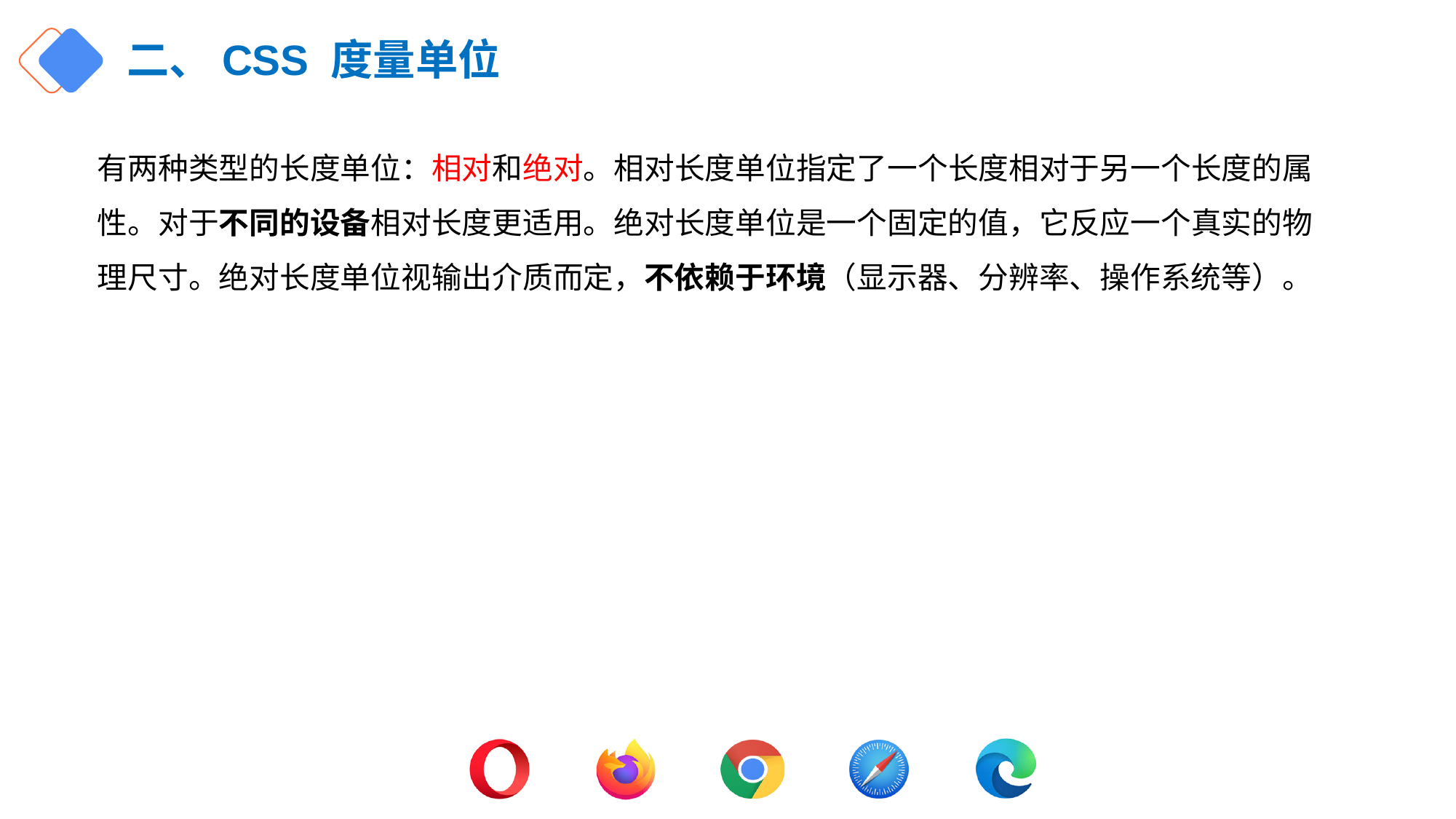

# 二、CSS 度量单位

有两种类型的长度单位：相对和绝对。相对长度单位指定了一个长度相对于另一个长度的属性。对于不同的设备相对长度更适用。绝对长度单位是一个固定的值，它反应一个真实的物理尺寸。绝对长度单位视输出介质而定，不依赖于环境（显示器、分辨率、操作系统等）。